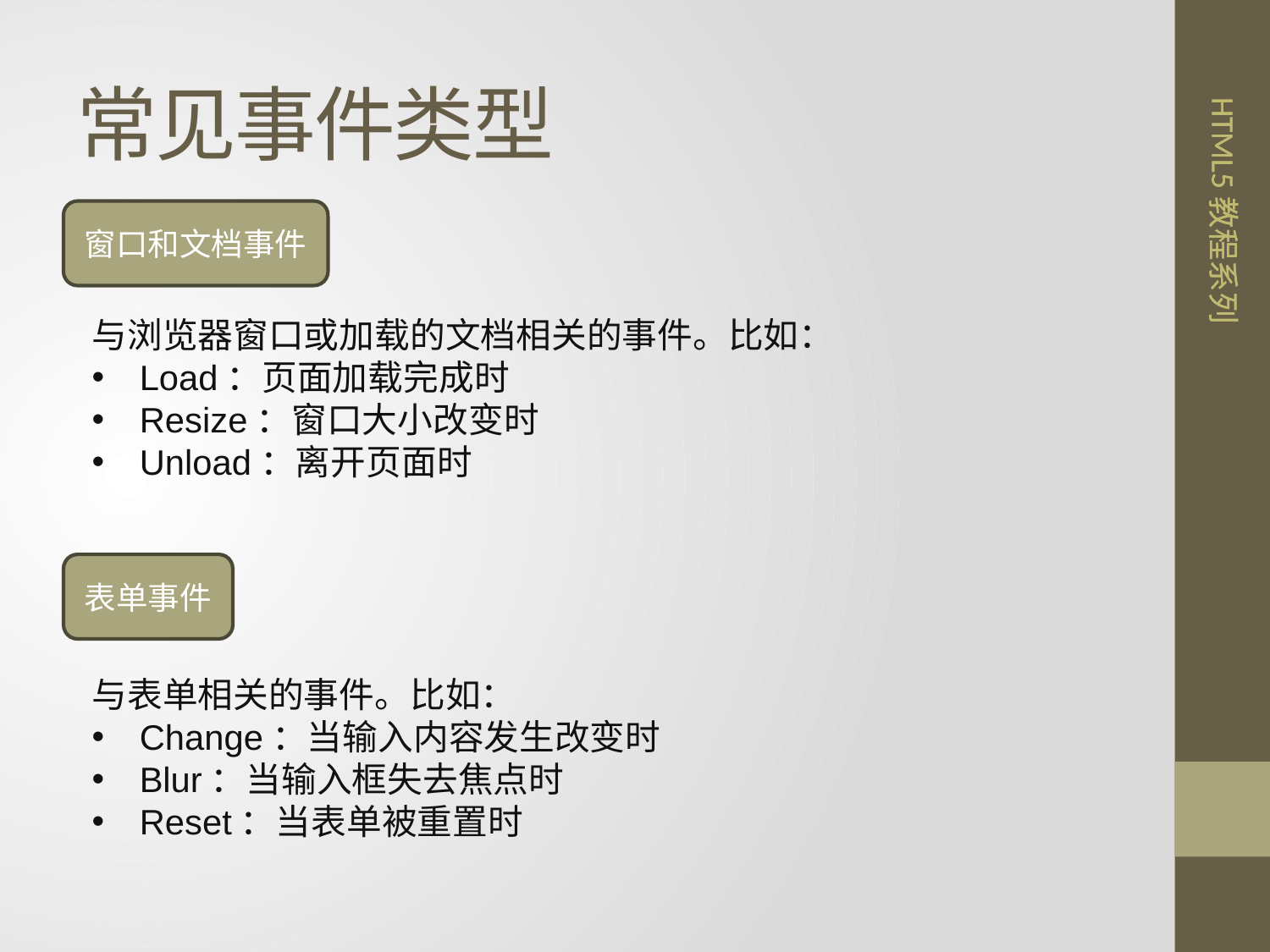

# 常见事件类型
窗口和文档事件
与浏览器窗口或加载的文档相关的事件。比如：
Load：页面加载完成时
Resize：窗口大小改变时
Unload：离开页面时
表单事件
与表单相关的事件。比如：
Change：当输入内容发生改变时
Blur：当输入框失去焦点时
Reset：当表单被重置时